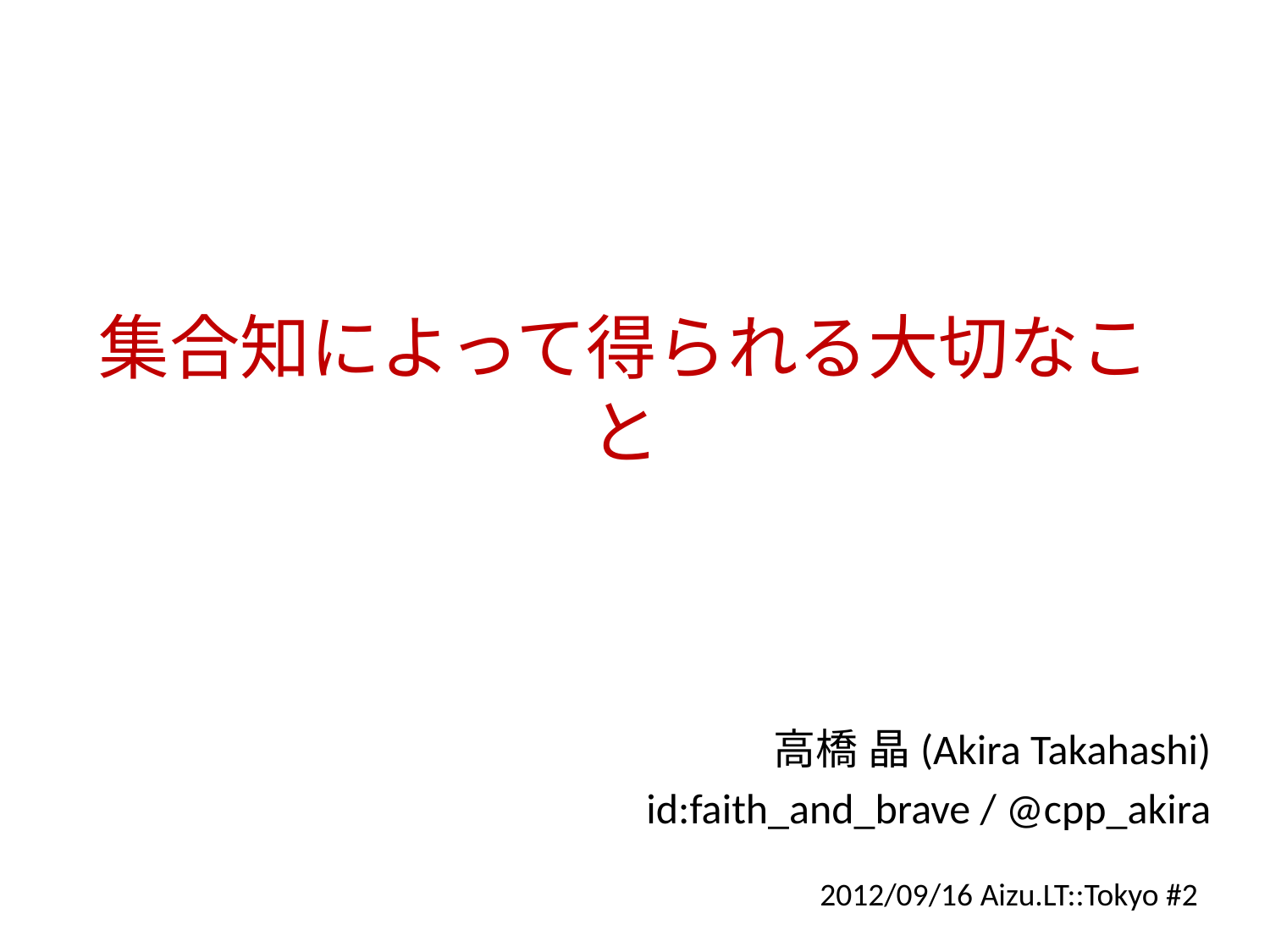

# 集合知によって得られる大切なこと
高橋 晶(Akira Takahashi)
id:faith_and_brave / @cpp_akira
2012/09/16 Aizu.LT::Tokyo #2